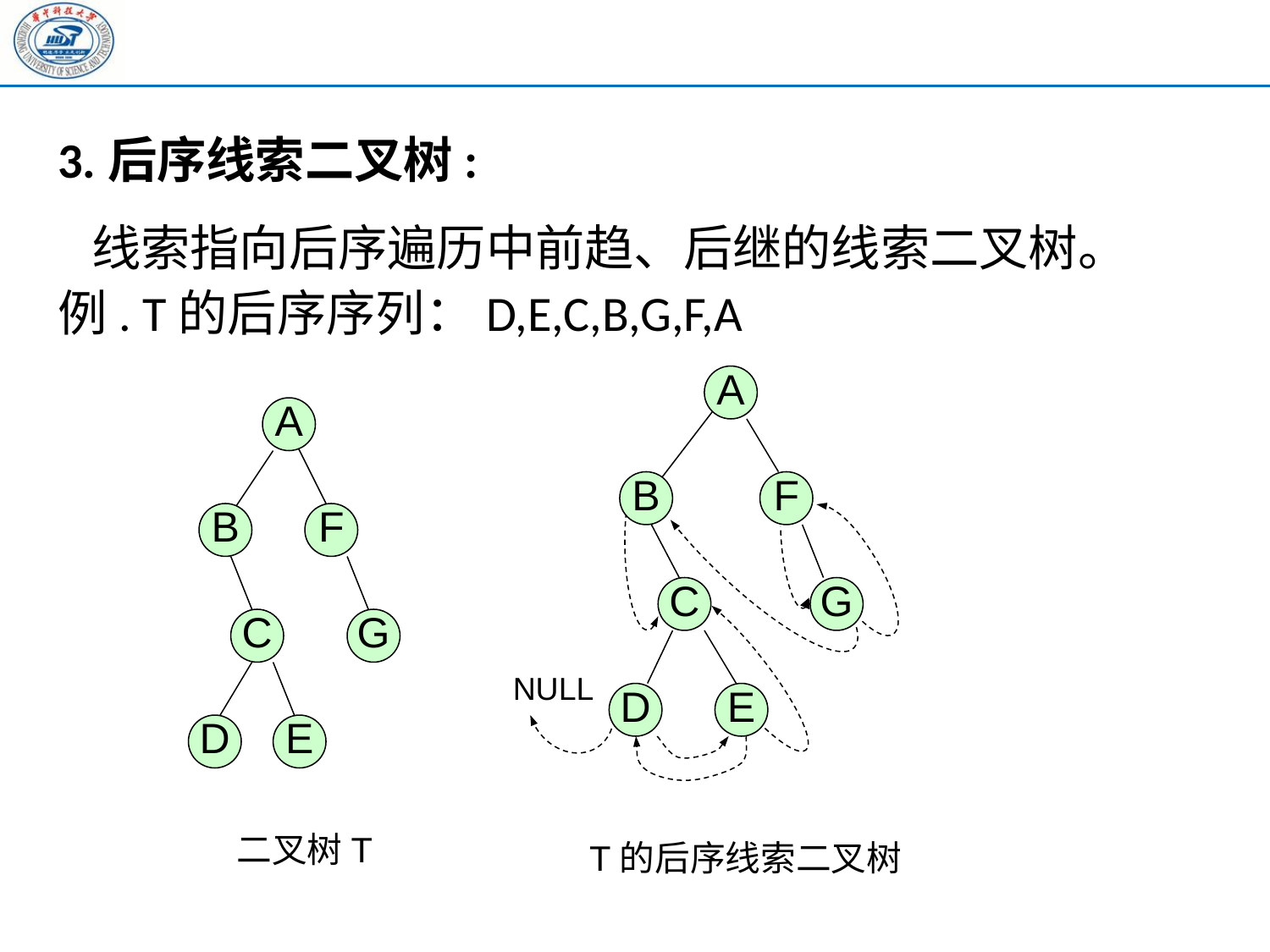

3.后序线索二叉树:

  线索指向后序遍历中前趋、后继的线索二叉树。
例. T的后序序列：D,E,C,B,G,F,A
A
A

B
F

B
F

C
G

C
G

NULL
D
E

D
E

二叉树T
T的后序线索二叉树